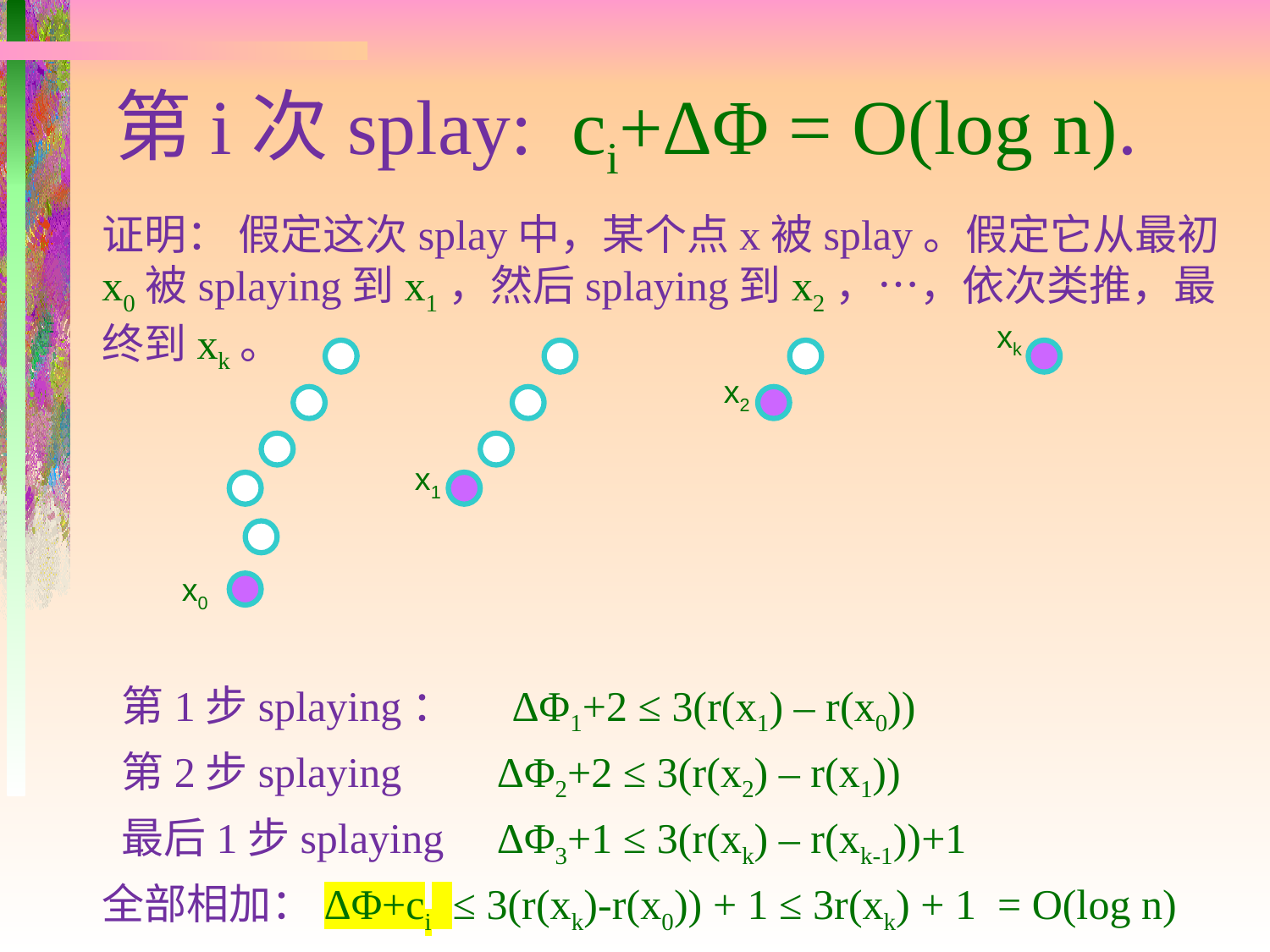

# 第i次splay:  ci+ΔΦ = O(log n).
证明： 假定这次splay中，某个点x被splay。假定它从最初x0被splaying到x1，然后splaying到x2，…，依次类推，最终到xk。

 第1步splaying：     ΔΦ1+2 ≤ 3(r(x1) – r(x0))
 第2步splaying         ΔΦ2+2 ≤ 3(r(x2) – r(x1))
 最后1步splaying     ΔΦ3+1 ≤ 3(r(xk) – r(xk-1))+1
全部相加：ΔΦ+ci  ≤ 3(r(xk)-r(x0)) + 1 ≤ 3r(xk) + 1  = O(log n)
xk

x2

x1

x0